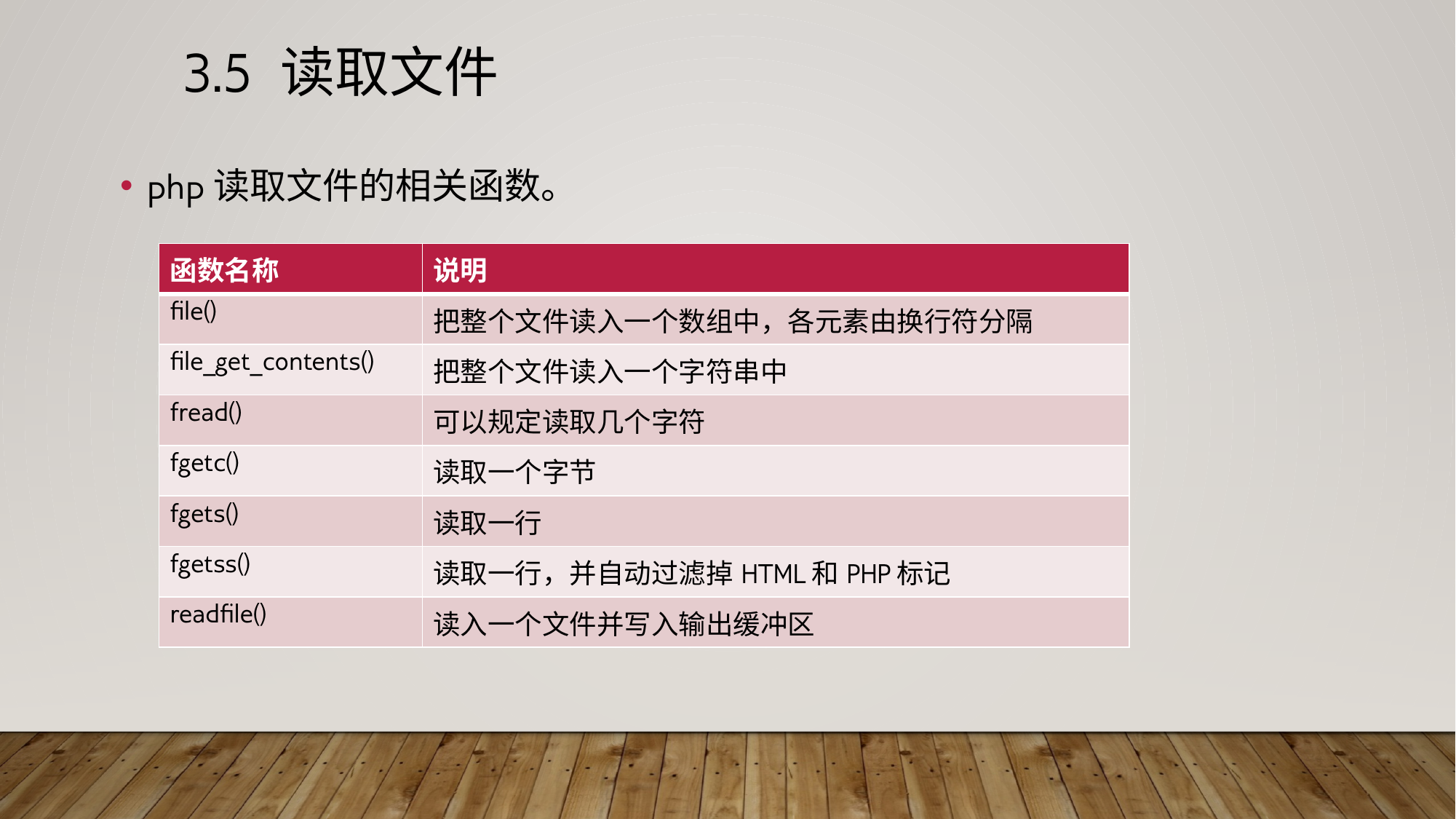

# 3.5 读取文件
php读取文件的相关函数。
| 函数名称 | 说明 |
| --- | --- |
| file() | 把整个文件读入一个数组中，各元素由换行符分隔 |
| file\_get\_contents() | 把整个文件读入一个字符串中 |
| fread() | 可以规定读取几个字符 |
| fgetc() | 读取一个字节 |
| fgets() | 读取一行 |
| fgetss() | 读取一行，并自动过滤掉HTML和PHP标记 |
| readfile() | 读入一个文件并写入输出缓冲区 |